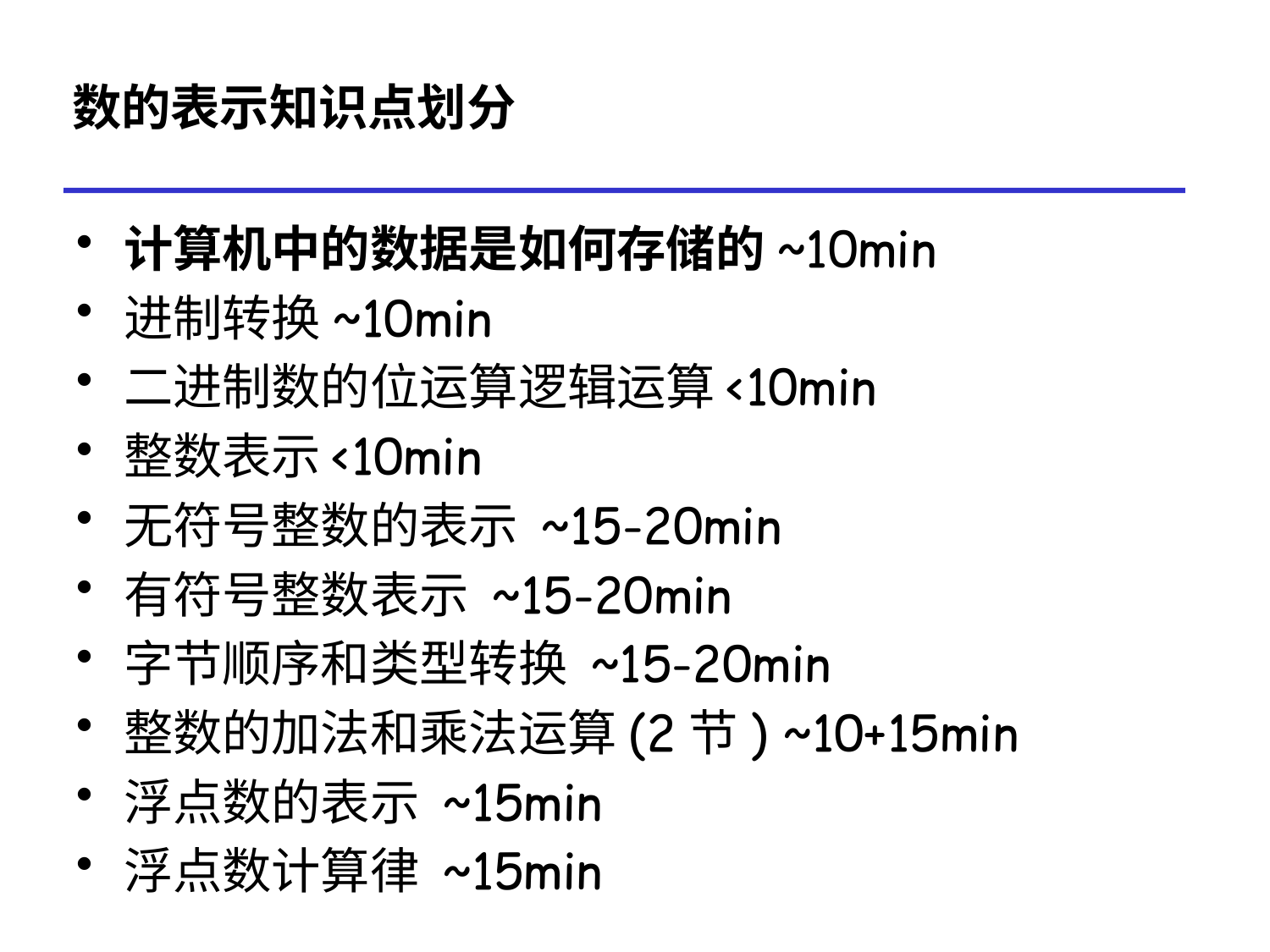

# 数的表示知识点划分
计算机中的数据是如何存储的~10min
进制转换~10min
二进制数的位运算逻辑运算<10min
整数表示<10min
无符号整数的表示 ~15-20min
有符号整数表示 ~15-20min
字节顺序和类型转换 ~15-20min
整数的加法和乘法运算(2节) ~10+15min
浮点数的表示 ~15min
浮点数计算律 ~15min